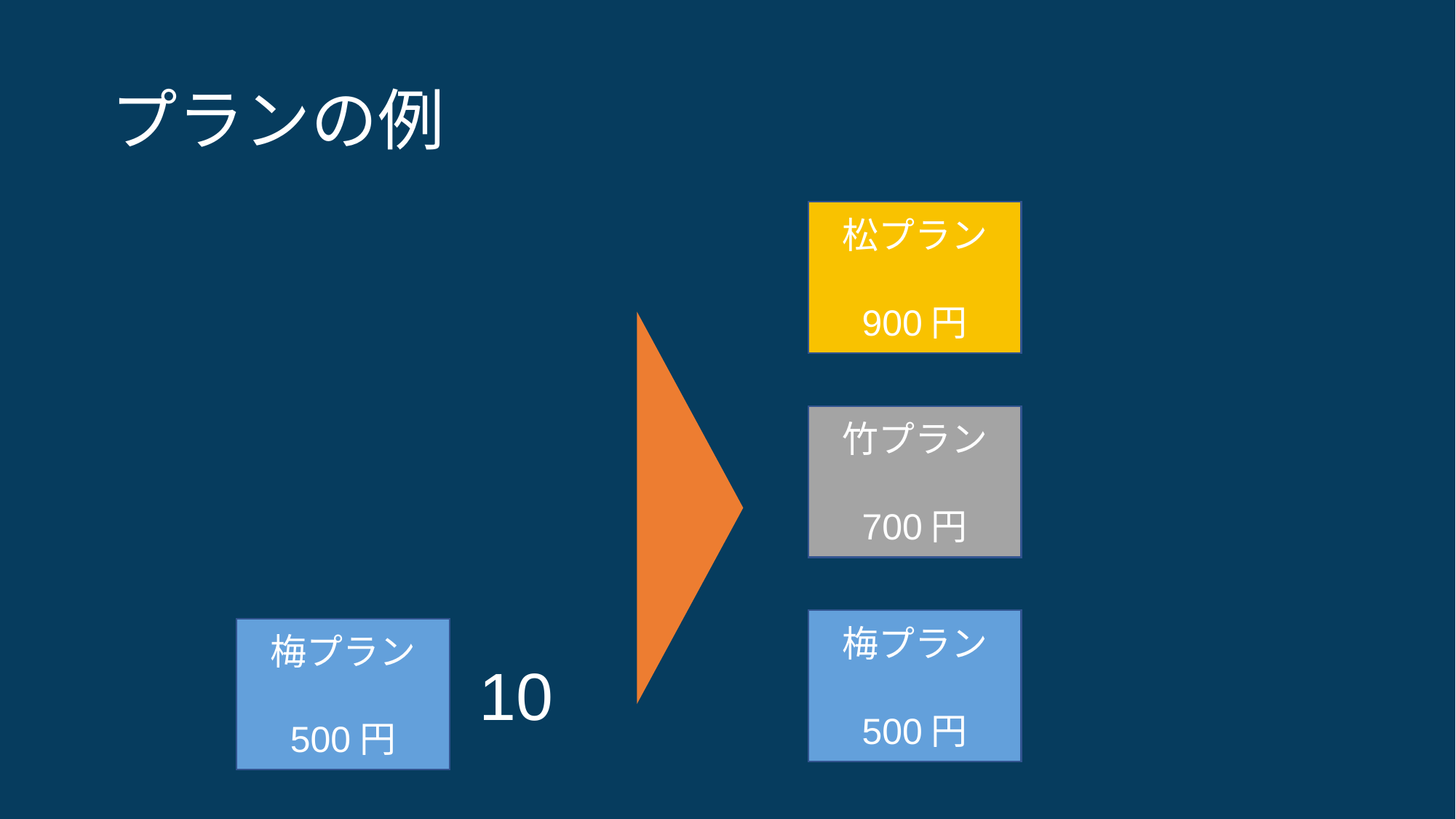

# プランの例
松プラン

900円

竹プラン

700円
梅プラン

500円
梅プラン

500円
10